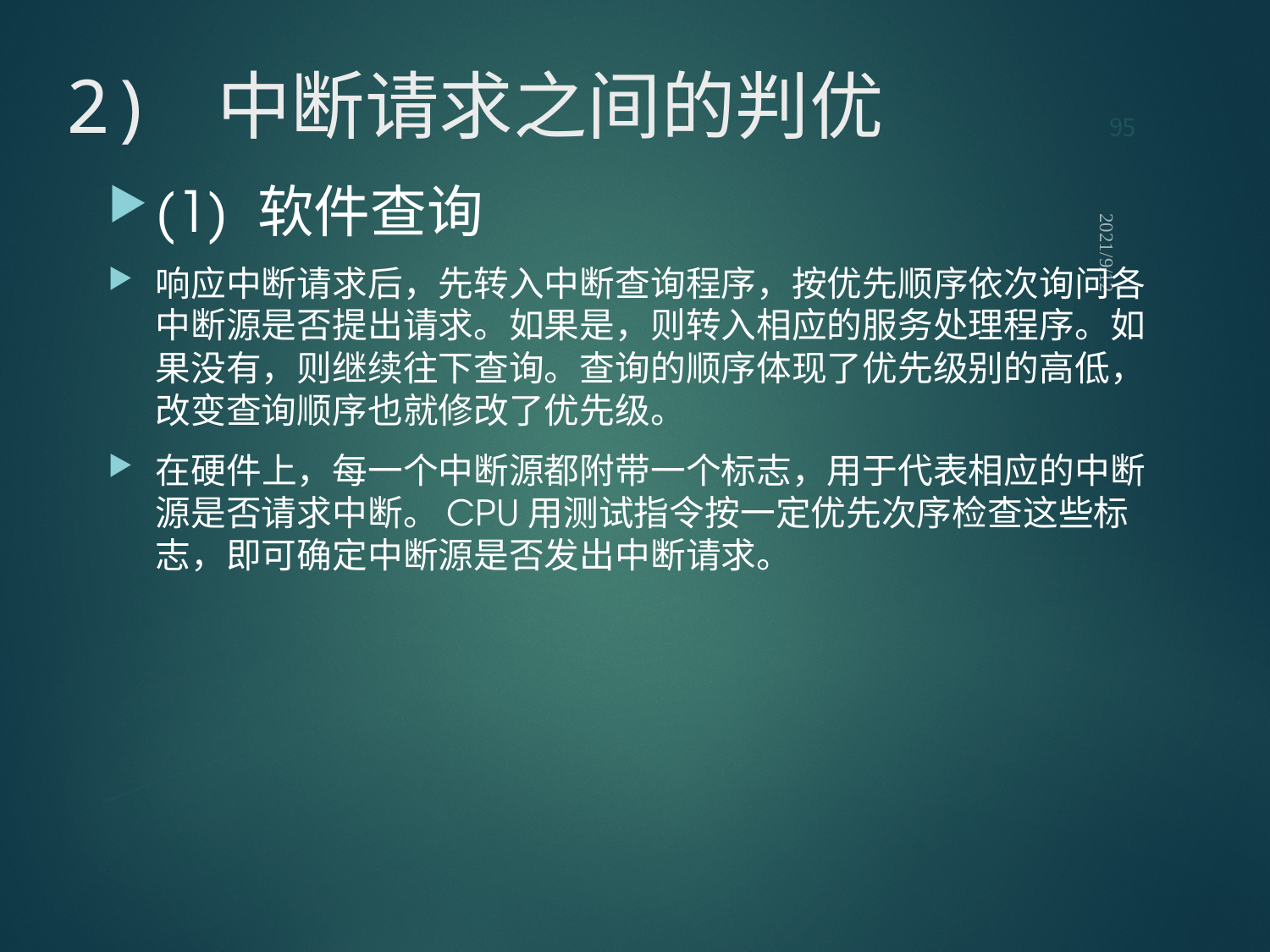

95
# 2) 中断请求之间的判优
(1) 软件查询
响应中断请求后，先转入中断查询程序，按优先顺序依次询问各中断源是否提出请求。如果是，则转入相应的服务处理程序。如果没有，则继续往下查询。查询的顺序体现了优先级别的高低，改变查询顺序也就修改了优先级。
在硬件上，每一个中断源都附带一个标志，用于代表相应的中断源是否请求中断。CPU用测试指令按一定优先次序检查这些标志，即可确定中断源是否发出中断请求。
2021/9/12